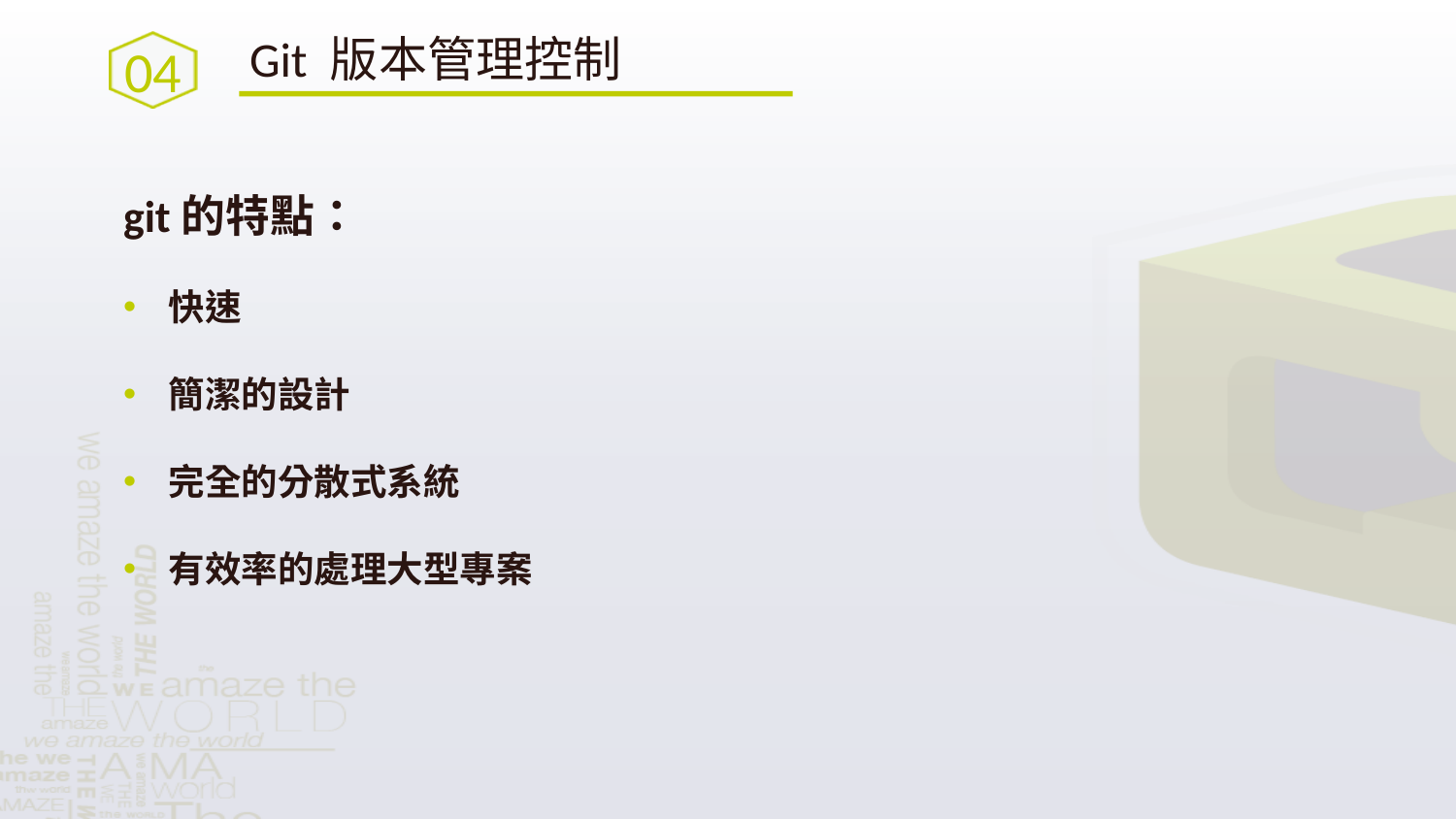

Git 版本管理控制
04

git的特點：
快速
簡潔的設計
完全的分散式系統
有效率的處理大型專案